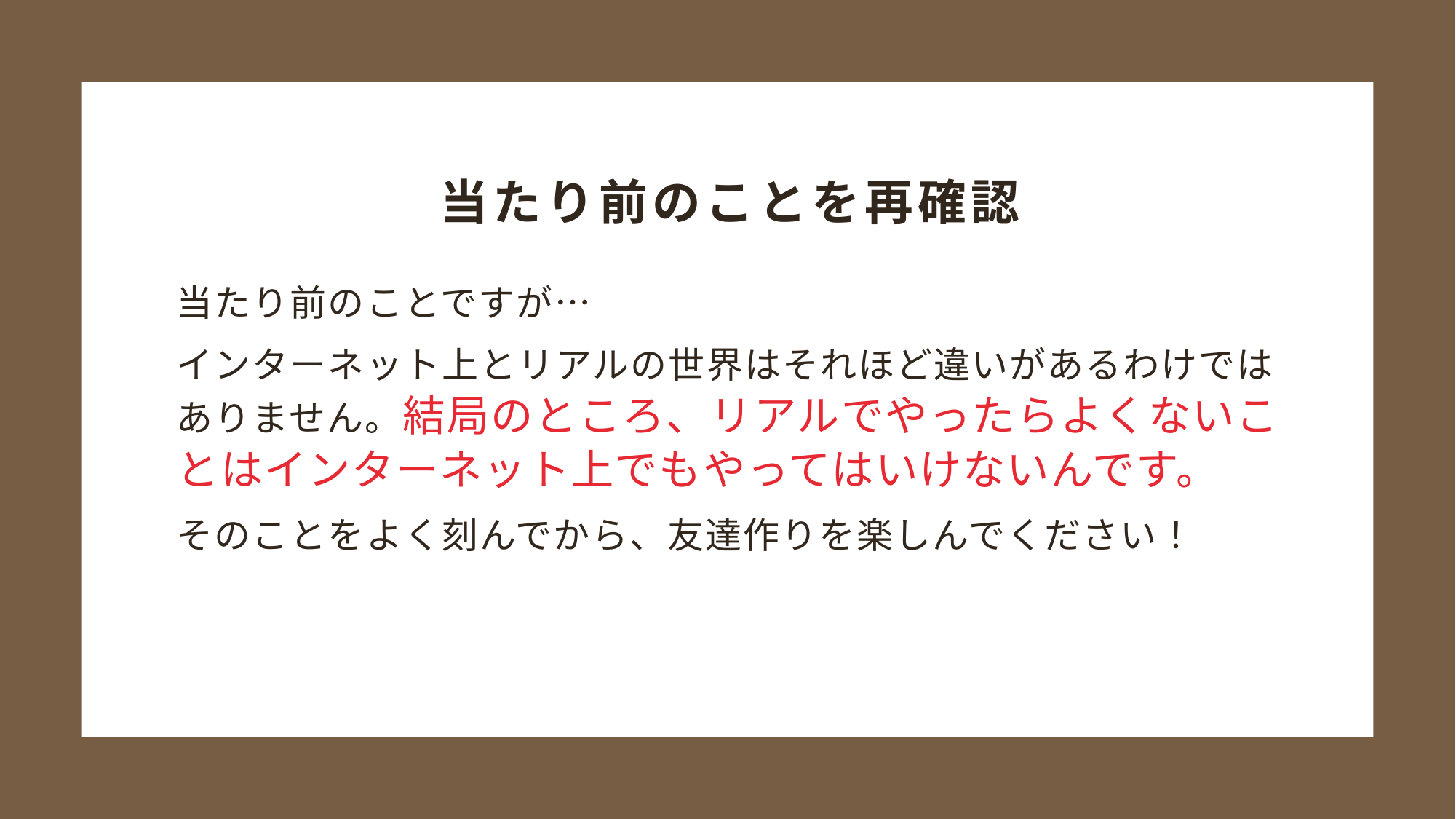

# 当たり前のことを再確認
当たり前のことですが…
インターネット上とリアルの世界はそれほど違いがあるわけではありません。結局のところ、リアルでやったらよくないことはインターネット上でもやってはいけないんです。
そのことをよく刻んでから、友達作りを楽しんでください！